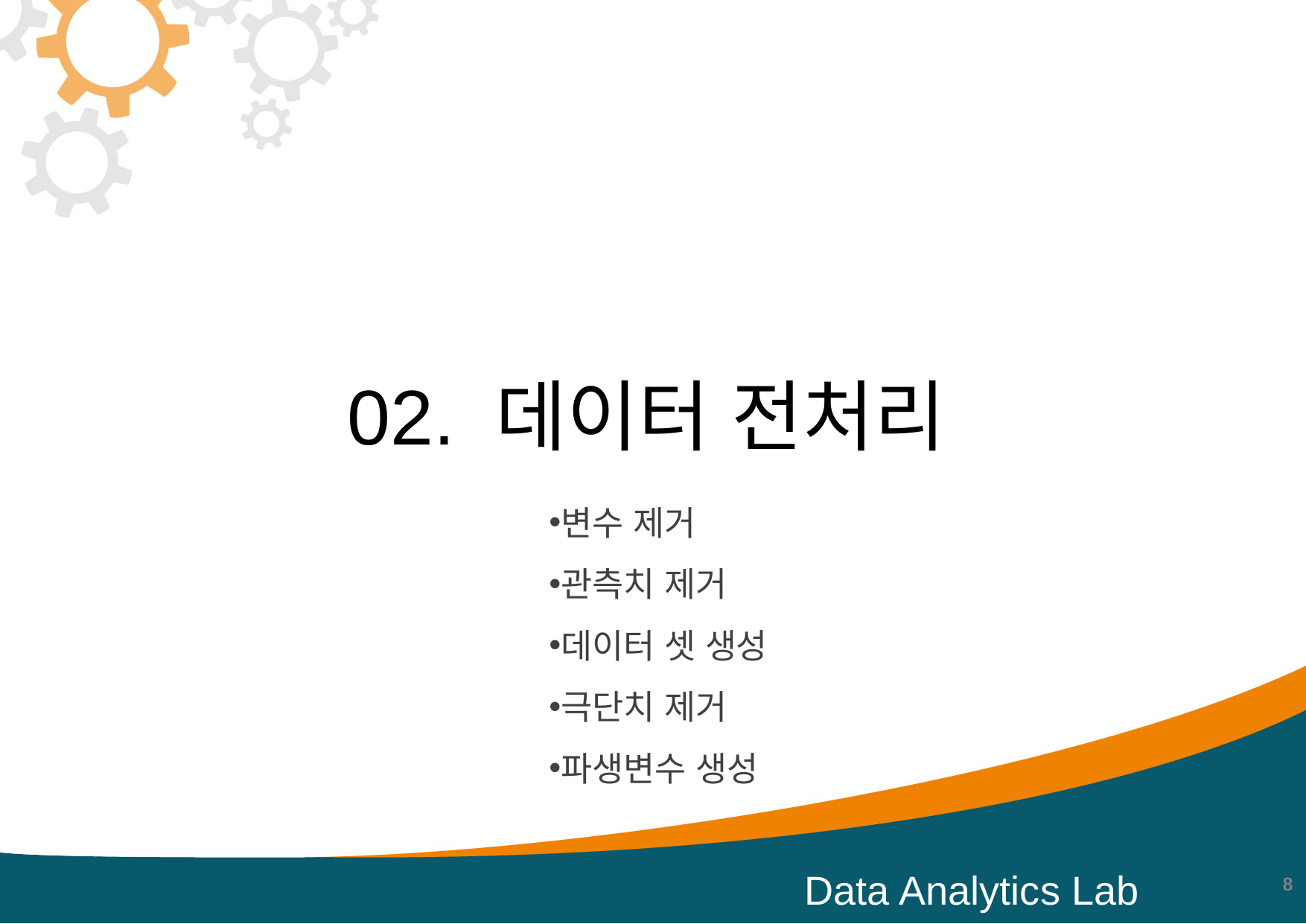

02. 데이터 전처리
변수 제거
관측치 제거
데이터 셋 생성
극단치 제거
파생변수 생성

Data Analytics Lab
8